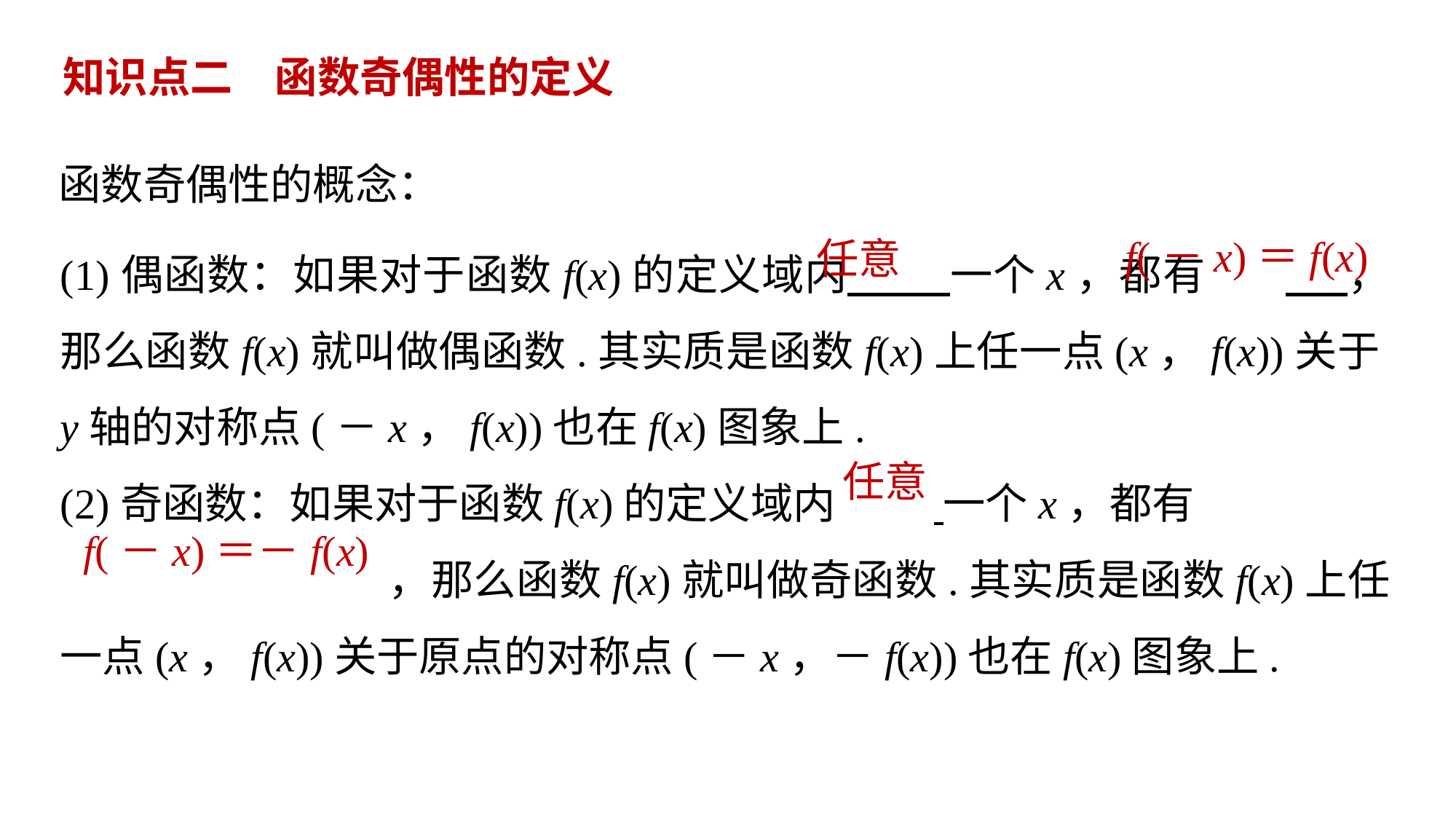

知识点二　函数奇偶性的定义
函数奇偶性的概念：

(1)偶函数：如果对于函数f(x)的定义域内          一个x，都有	      ，那么函数f(x)就叫做偶函数.其实质是函数f(x)上任一点(x，f(x))关于y轴的对称点(－x，f(x))也在f(x)图象上.
(2)奇函数：如果对于函数f(x)的定义域内	 一个x，都有
		，那么函数f(x)就叫做奇函数.其实质是函数f(x)上任一点(x，f(x))关于原点的对称点(－x，－f(x))也在f(x)图象上.
f(－x)＝f(x)
任意
任意
f(－x)＝－f(x)